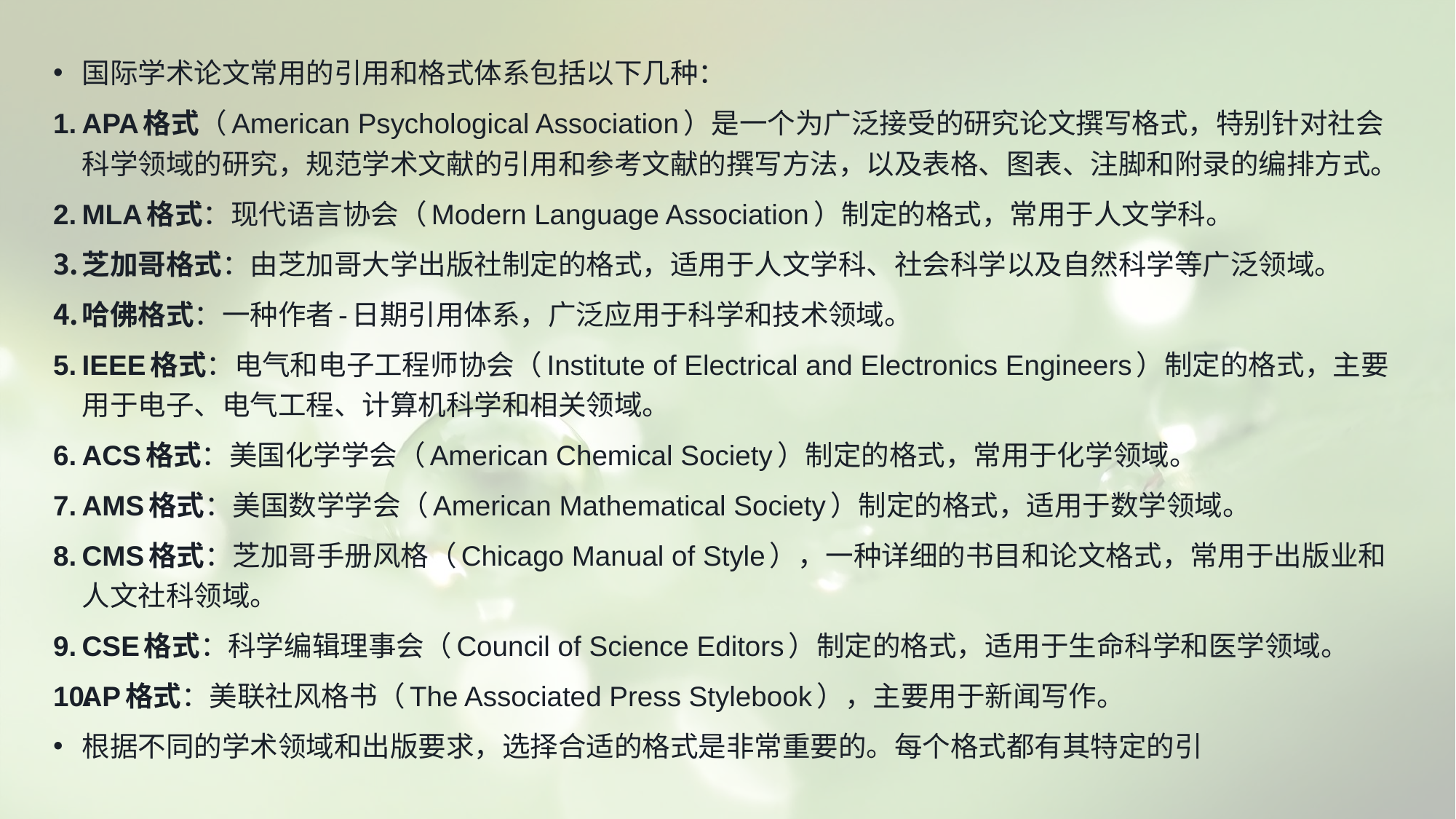

国际学术论文常用的引用和格式体系包括以下几种：
APA格式（American Psychological Association）是一个为广泛接受的研究论文撰写格式，特别针对社会科学领域的研究，规范学术文献的引用和参考文献的撰写方法，以及表格、图表、注脚和附录的编排方式。
MLA格式：现代语言协会（Modern Language Association）制定的格式，常用于人文学科。
芝加哥格式：由芝加哥大学出版社制定的格式，适用于人文学科、社会科学以及自然科学等广泛领域。
哈佛格式：一种作者-日期引用体系，广泛应用于科学和技术领域。
IEEE格式：电气和电子工程师协会（Institute of Electrical and Electronics Engineers）制定的格式，主要用于电子、电气工程、计算机科学和相关领域。
ACS格式：美国化学学会（American Chemical Society）制定的格式，常用于化学领域。
AMS格式：美国数学学会（American Mathematical Society）制定的格式，适用于数学领域。
CMS格式：芝加哥手册风格（Chicago Manual of Style），一种详细的书目和论文格式，常用于出版业和人文社科领域。
CSE格式：科学编辑理事会（Council of Science Editors）制定的格式，适用于生命科学和医学领域。
AP格式：美联社风格书（The Associated Press Stylebook），主要用于新闻写作。
根据不同的学术领域和出版要求，选择合适的格式是非常重要的。每个格式都有其特定的引

#